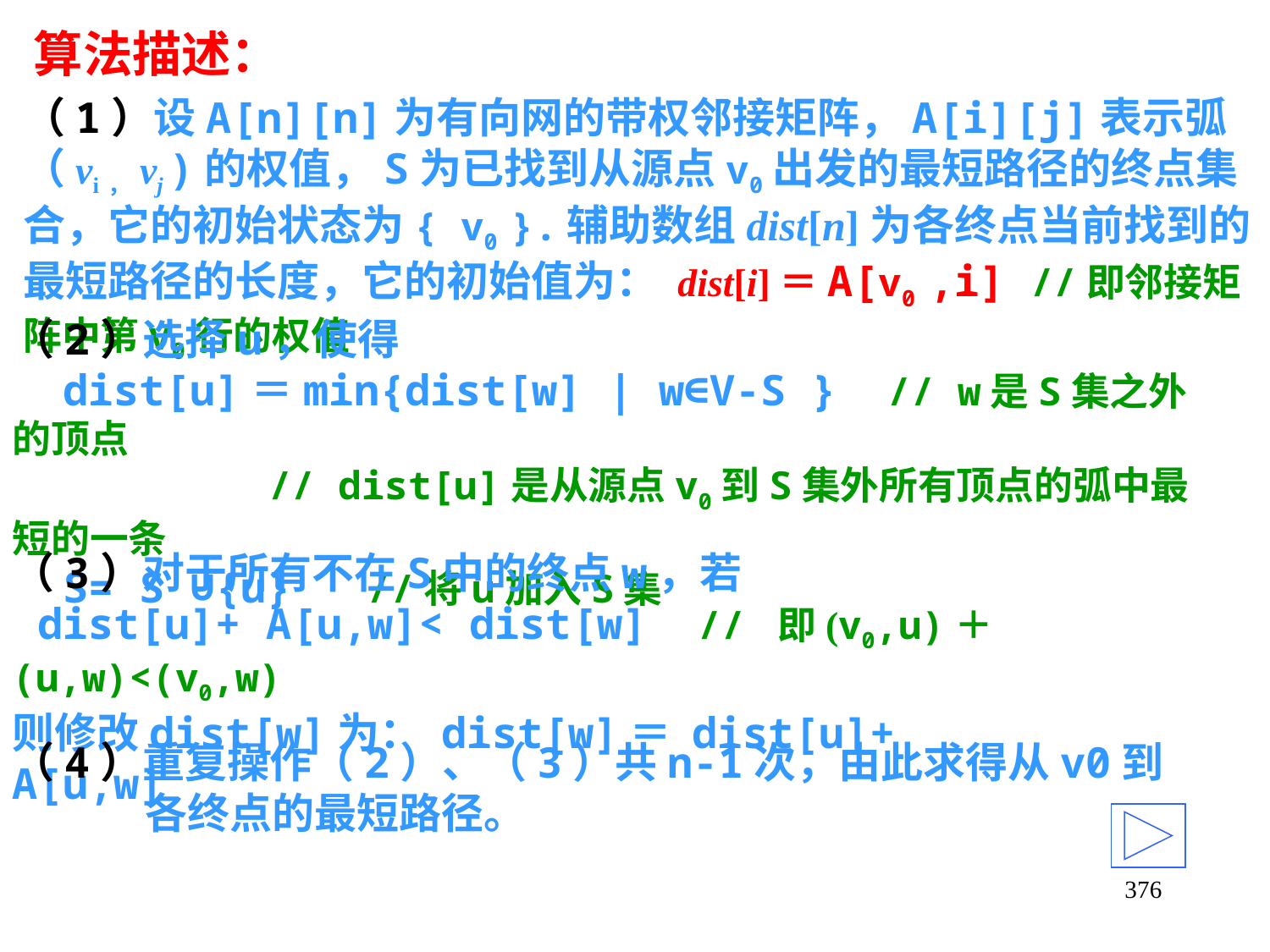

# 算法描述：
（1）设A[n][n]为有向网的带权邻接矩阵，A[i][j]表示弧（vi，vj )的权值，S为已找到从源点v0出发的最短路径的终点集合，它的初始状态为{ v0 }.辅助数组dist[n]为各终点当前找到的最短路径的长度，它的初始值为： dist[i]＝A[v0 ,i] //即邻接矩阵中第v0行的权值
（2）选择u，使得
  dist[u]＝min{dist[w] | w∈V-S }  // w是S集之外的顶点
           // dist[u]是从源点v0到S集外所有顶点的弧中最短的一条
  S= S ∪{u}   //将u加入S集
（3）对于所有不在S中的终点w，若
 dist[u]+ A[u,w]< dist[w]  // 即(v0,u)＋(u,w)<(v0,w)
则修改dist[w]为： dist[w]＝ dist[u]+ A[u,w]
（4）重复操作（2）、（3）共n-1次，由此求得从v0到各终点的最短路径。

376